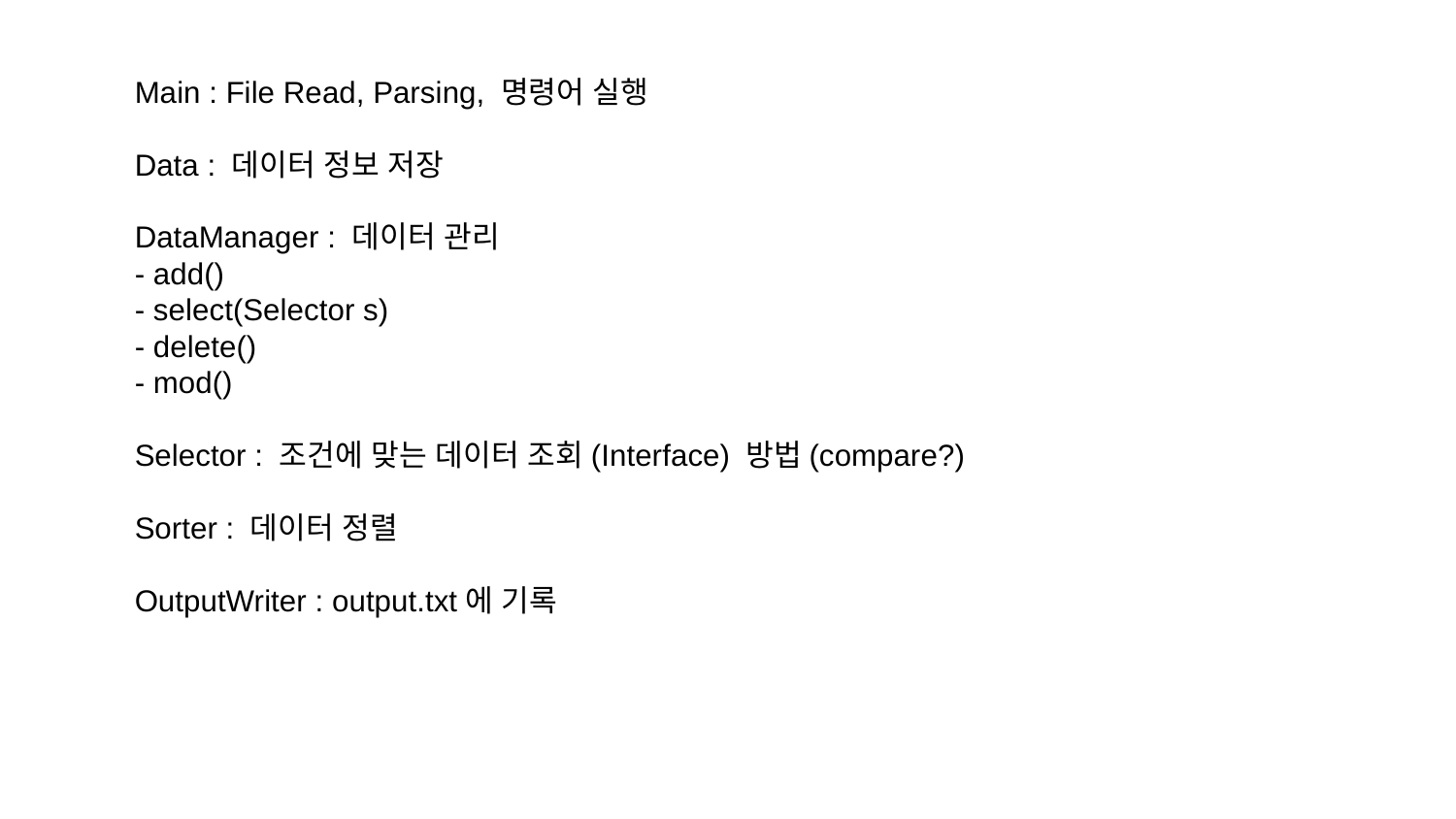

Main : File Read, Parsing, 명령어 실행

Data : 데이터 정보 저장

DataManager : 데이터 관리
- add()
- select(Selector s)
- delete()
- mod()

Selector : 조건에 맞는 데이터 조회(Interface) 방법(compare?)

Sorter : 데이터 정렬

OutputWriter : output.txt에 기록